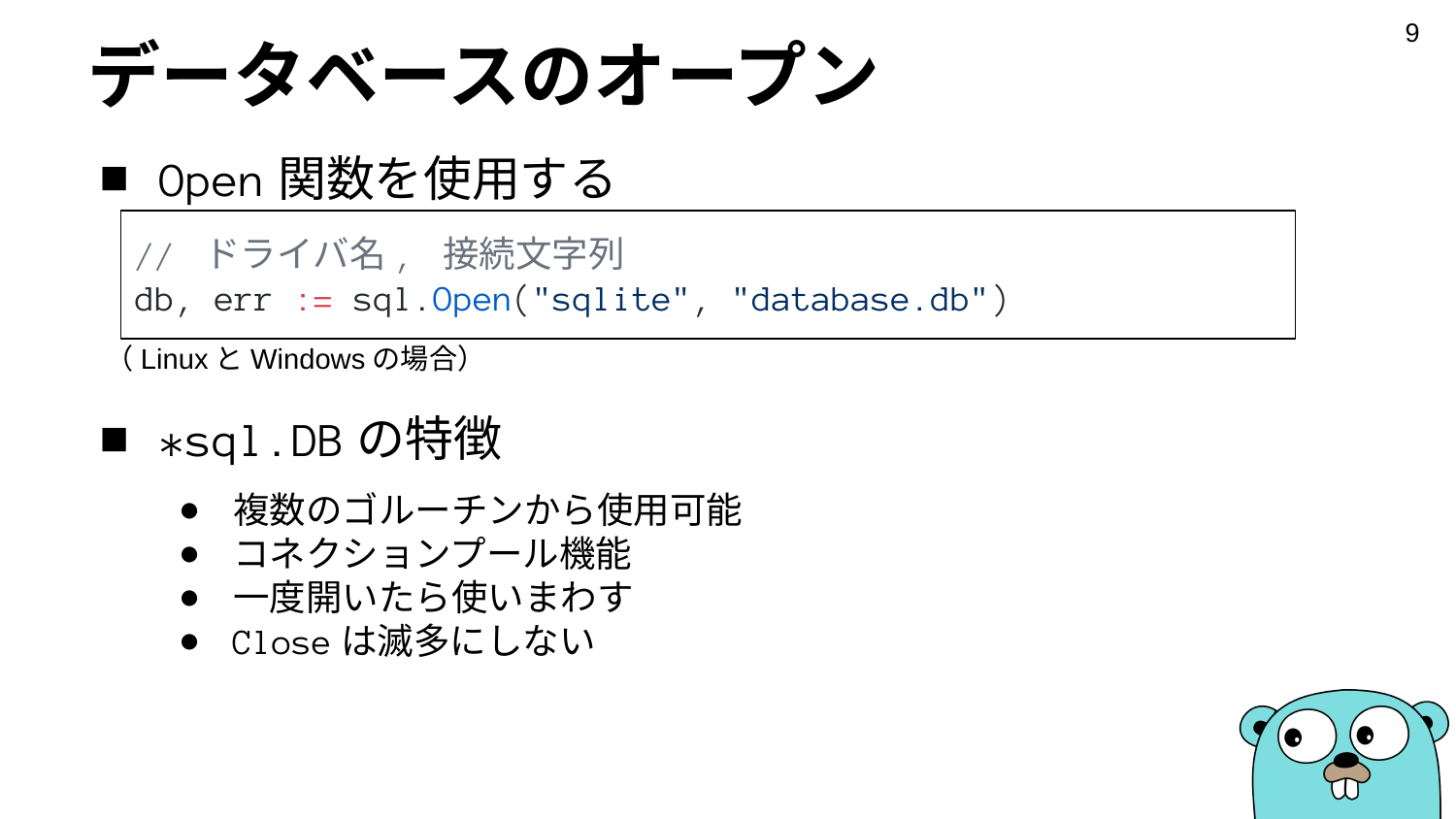

9
# データベースのオープン
Open関数を使用する
*sql.DBの特徴
複数のゴルーチンから使用可能
コネクションプール機能
一度開いたら使いまわす
Closeは滅多にしない
// ドライバ名, 接続文字列
db, err := sql.Open("sqlite", "database.db")
（LinuxとWindowsの場合）